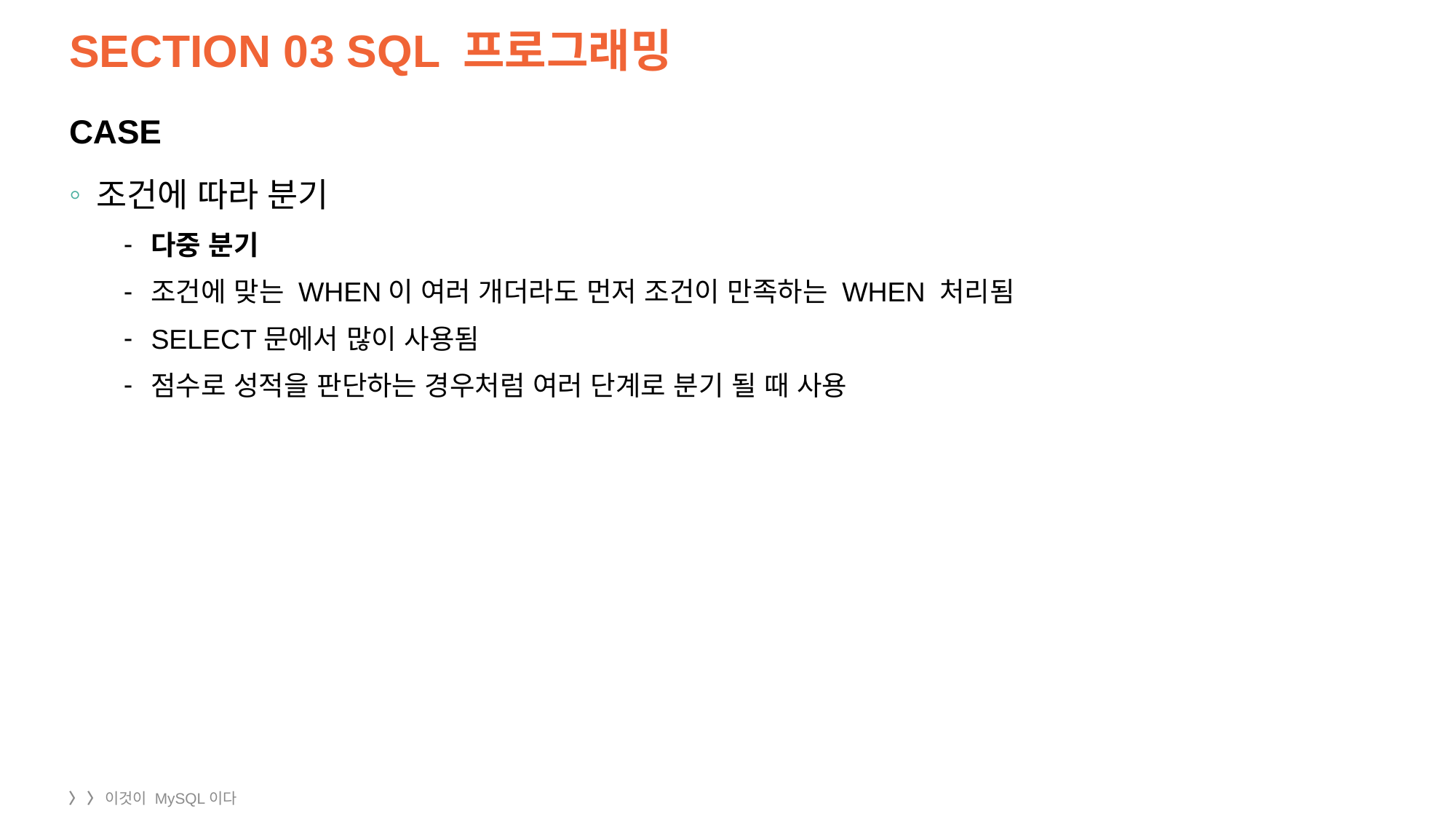

# SECTION 03 SQL 프로그래밍
CASE
조건에 따라 분기
다중 분기
조건에 맞는 WHEN이 여러 개더라도 먼저 조건이 만족하는 WHEN 처리됨
SELECT문에서 많이 사용됨
점수로 성적을 판단하는 경우처럼 여러 단계로 분기 될 때 사용

41
〉 〉 이것이 MySQL이다